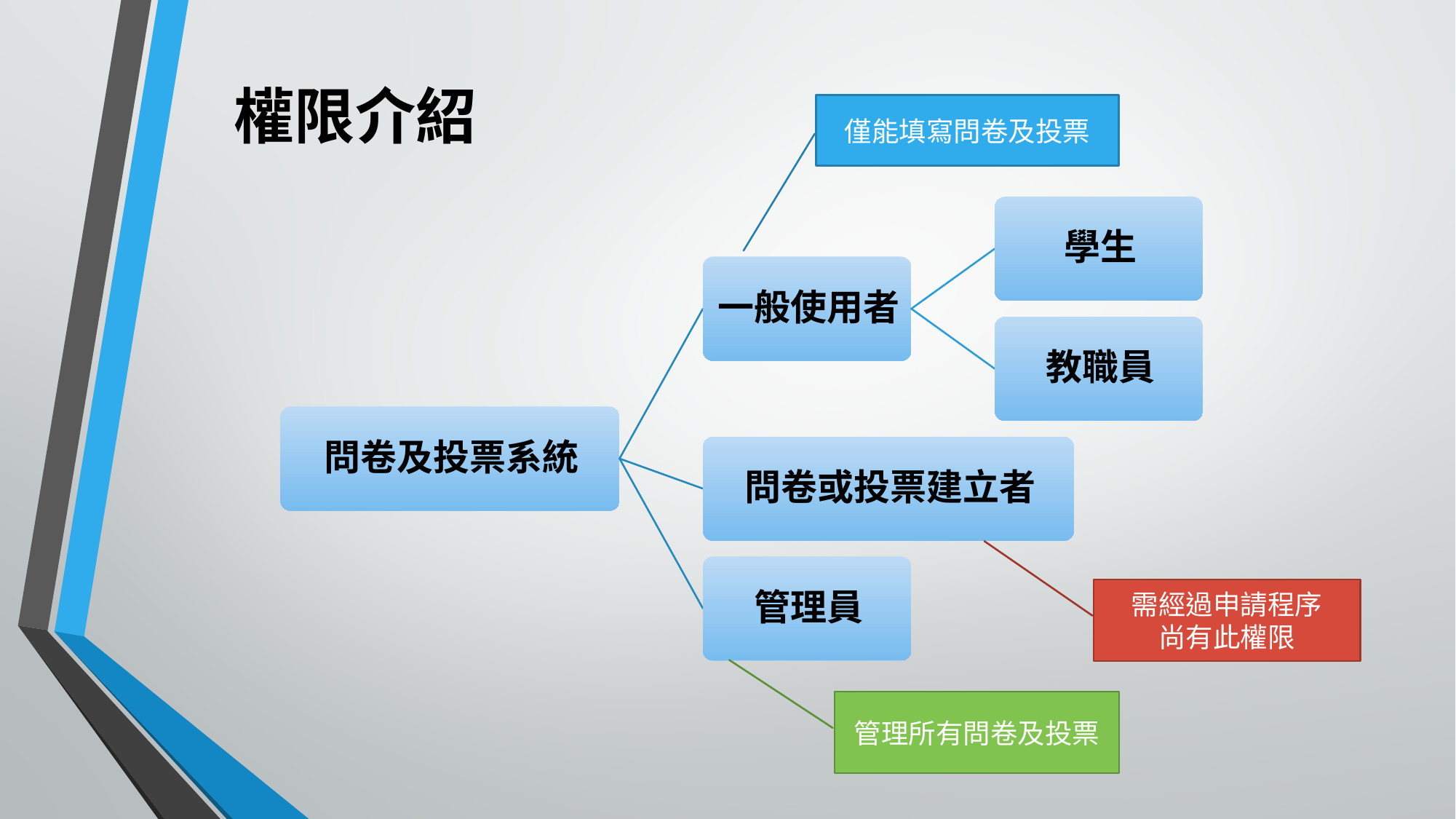

權限介紹

僅能填寫問卷及投票
問卷及投票系統

一般使用者

學生

教職員

問卷或投票建立者

管理員
需經過申請程序
尚有此權限
管理所有問卷及投票